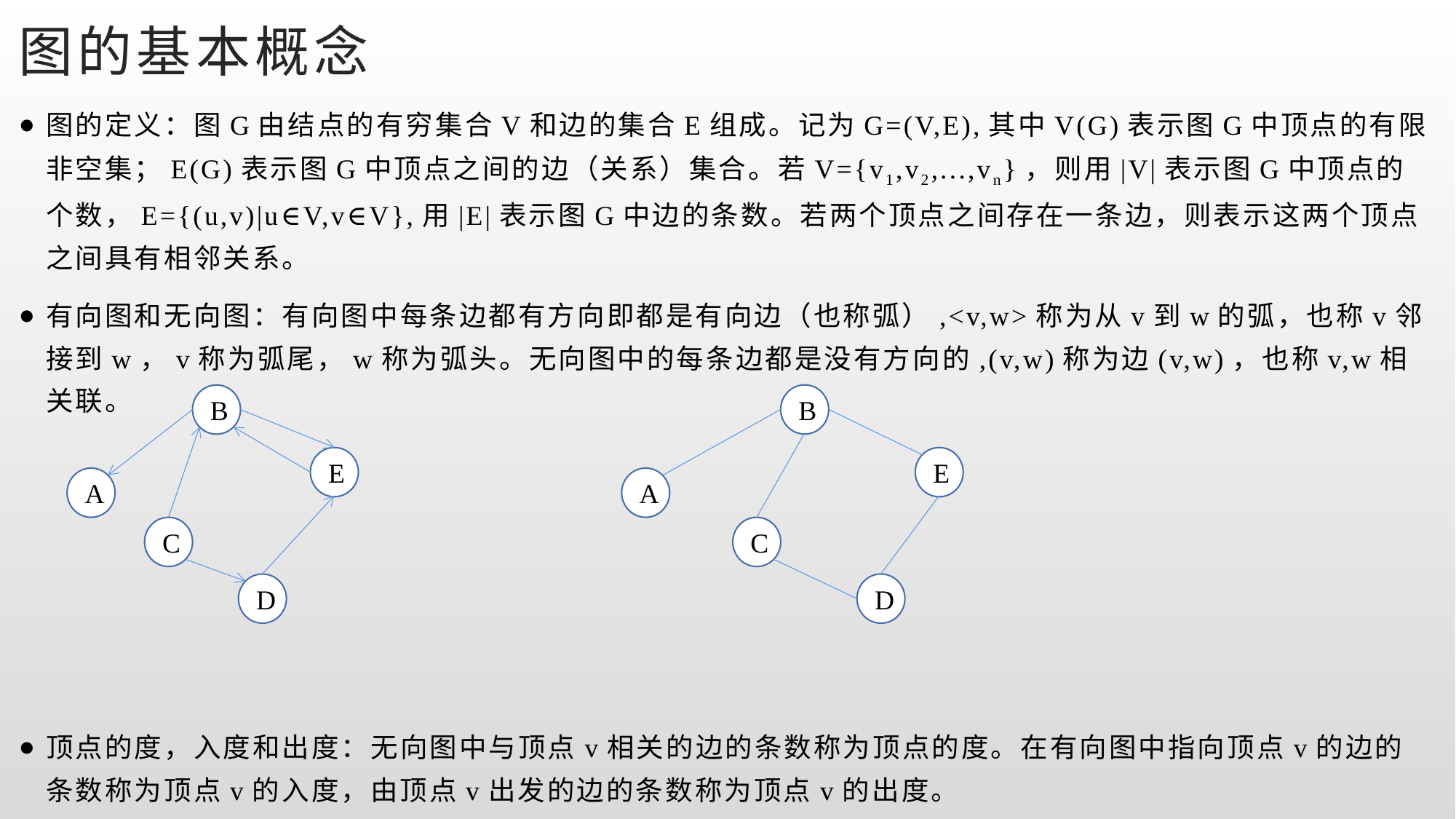

# 图的基本概念
图的定义：图G由结点的有穷集合V和边的集合E组成。记为G=(V,E),其中V(G)表示图G中顶点的有限非空集；E(G)表示图G中顶点之间的边（关系）集合。若V={v1,v2,...,vn}，则用|V|表示图G中顶点的个数，E={(u,v)|u∈V,v∈V},用|E|表示图G中边的条数。若两个顶点之间存在一条边，则表示这两个顶点之间具有相邻关系。
有向图和无向图：有向图中每条边都有方向即都是有向边（也称弧）,<v,w>称为从v到w的弧，也称v邻接到w，v称为弧尾，w称为弧头。无向图中的每条边都是没有方向的,(v,w)称为边(v,w)，也称v,w相关联。

顶点的度，入度和出度：无向图中与顶点v相关的边的条数称为顶点的度。在有向图中指向顶点v的边的条数称为顶点v的入度，由顶点v出发的边的条数称为顶点v的出度。
B
B
E
E
A
A
C
C
D
D